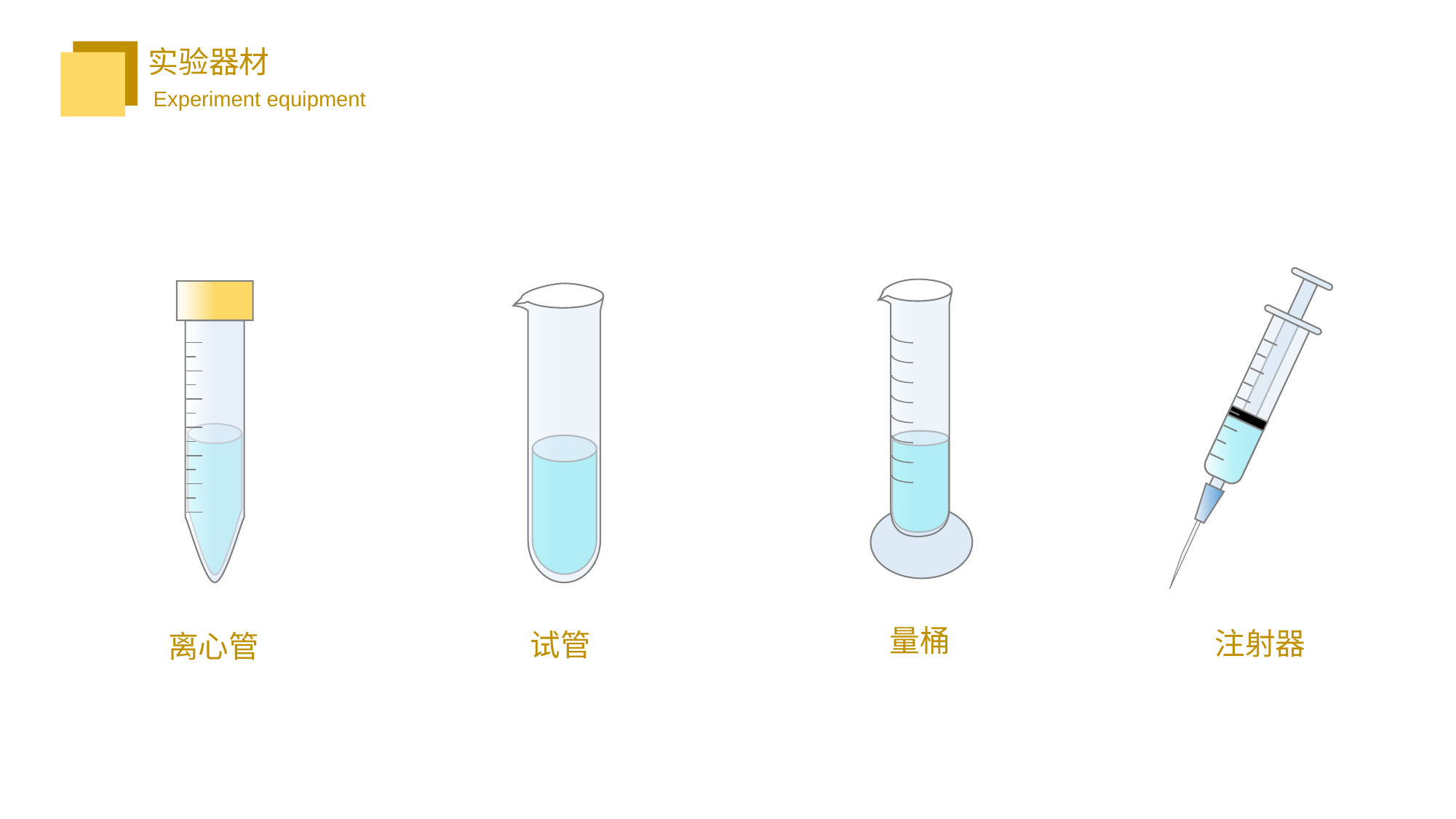

实验器材

 Experiment equipment

量桶
注射器
试管
离心管